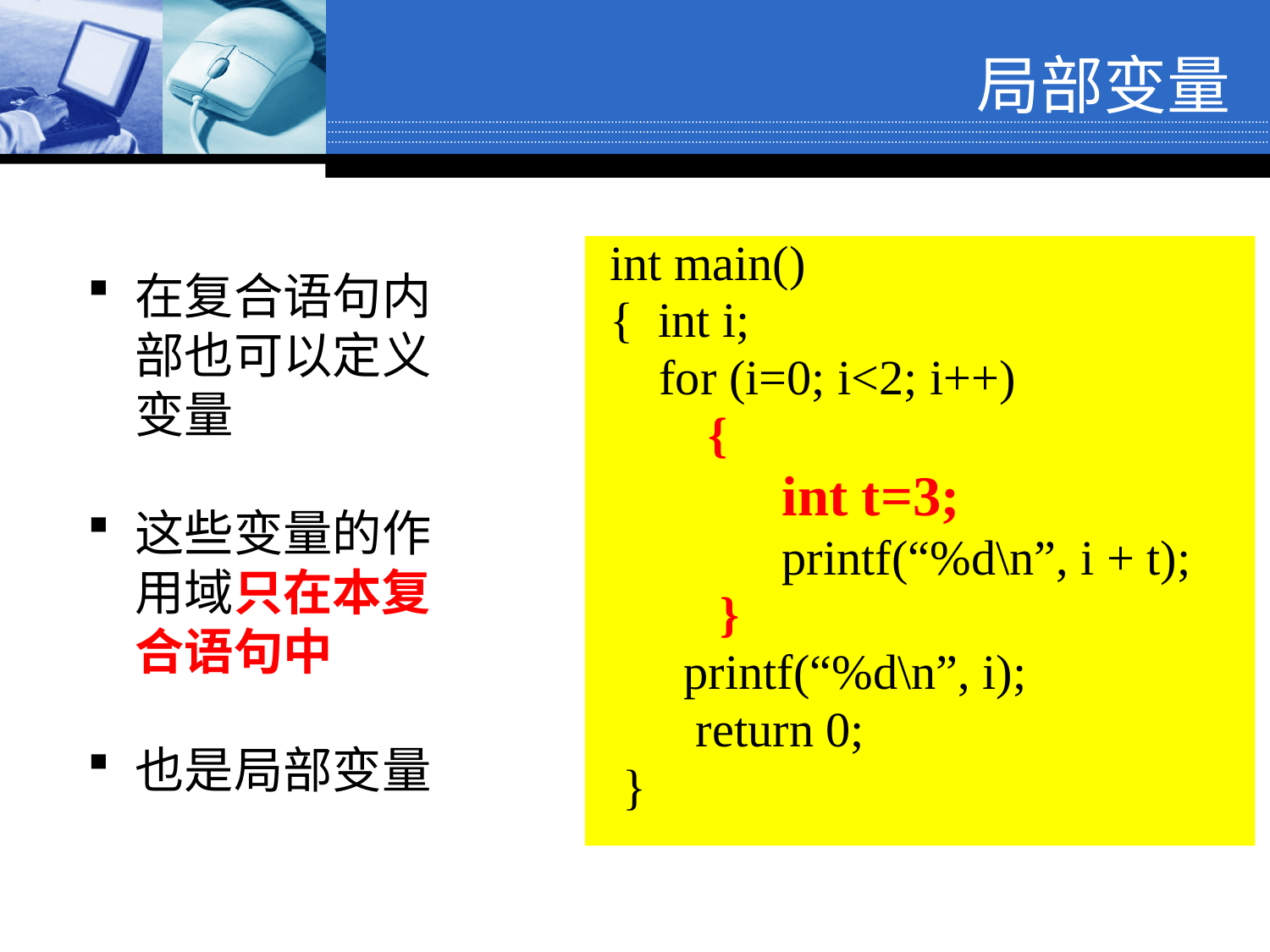

局部变量

在复合语句内部也可以定义变量

这些变量的作用域只在本复合语句中

也是局部变量

 int main()
 {  int i;
     for (i=0; i<2; i++)
         {
             int t=3;
               printf(“%d\n”, i + t);
          }
       printf(“%d\n”, i);
        return 0;
  }